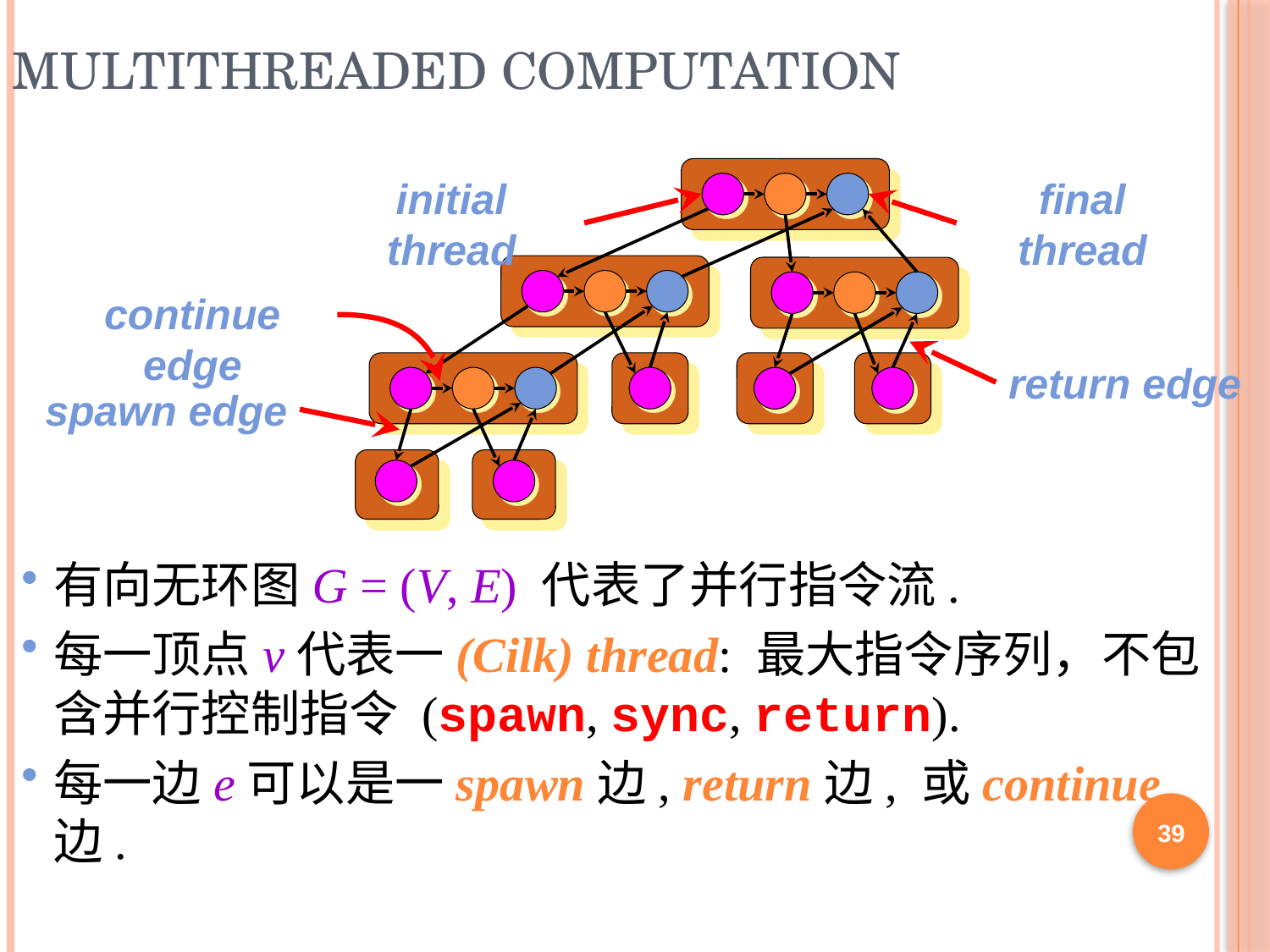

# Multithreaded Computation

initial thread
final thread
continue edge

return edge
spawn edge
有向无环图G = (V, E) 代表了并行指令流.
每一顶点v代表一(Cilk) thread: 最大指令序列，不包含并行控制指令 (spawn, sync, return).
每一边e可以是一spawn边, return边, 或continue边.
39